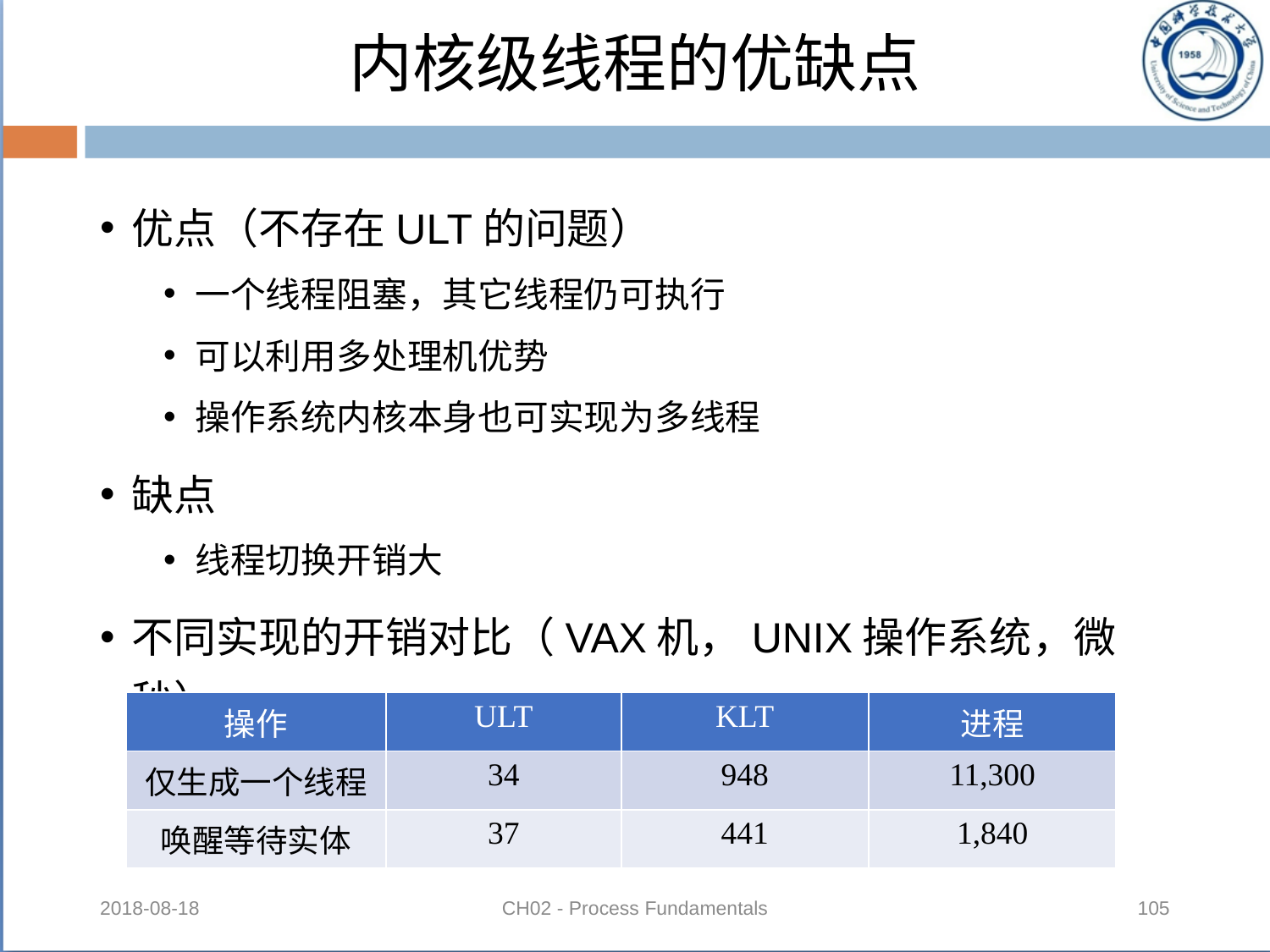

# 内核级线程的优缺点
优点（不存在ULT的问题）
一个线程阻塞，其它线程仍可执行
可以利用多处理机优势
操作系统内核本身也可实现为多线程
缺点
线程切换开销大
不同实现的开销对比（VAX机，UNIX操作系统，微秒）

| 操作 | ULT | KLT | 进程 |
| --- | --- | --- | --- |
| 仅生成一个线程 | 34 | 948 | 11,300 |
| 唤醒等待实体 | 37 | 441 | 1,840 |
2018-08-18
CH02 - Process Fundamentals
105